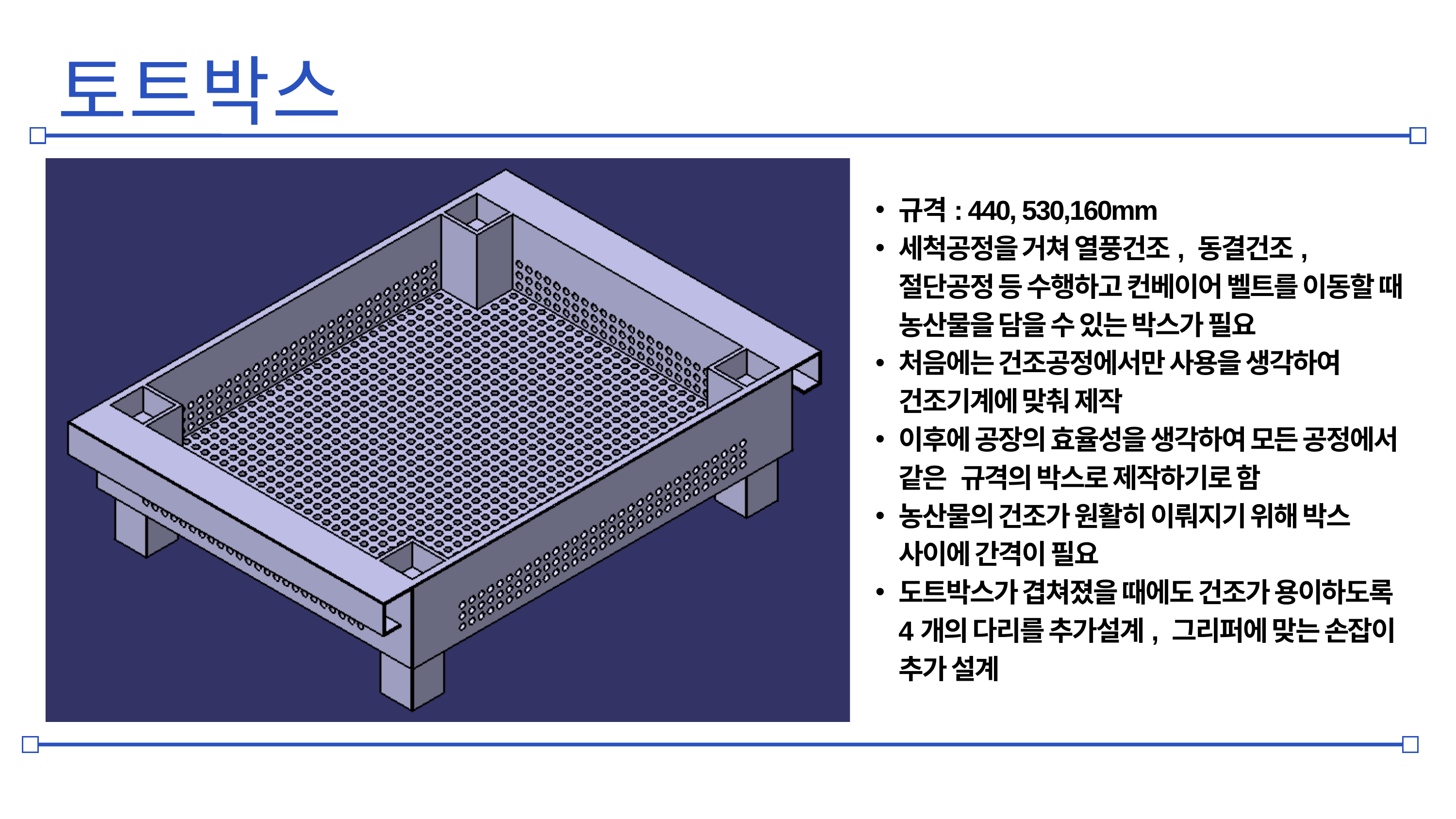

토트박스

규격: 440, 530,160mm
세척공정을 거쳐 열풍건조, 동결건조, 절단공정 등 수행하고 컨베이어 벨트를 이동할 때 농산물을 담을 수 있는 박스가 필요
처음에는 건조공정에서만 사용을 생각하여 건조기계에 맞춰 제작
이후에 공장의 효율성을 생각하여 모든 공정에서 같은   규격의 박스로 제작하기로 함
농산물의 건조가 원활히 이뤄지기 위해 박스 사이에 간격이 필요
도트박스가 겹쳐졌을 때에도 건조가 용이하도록 4개의 다리를 추가설계, 그리퍼에 맞는 손잡이 추가 설계